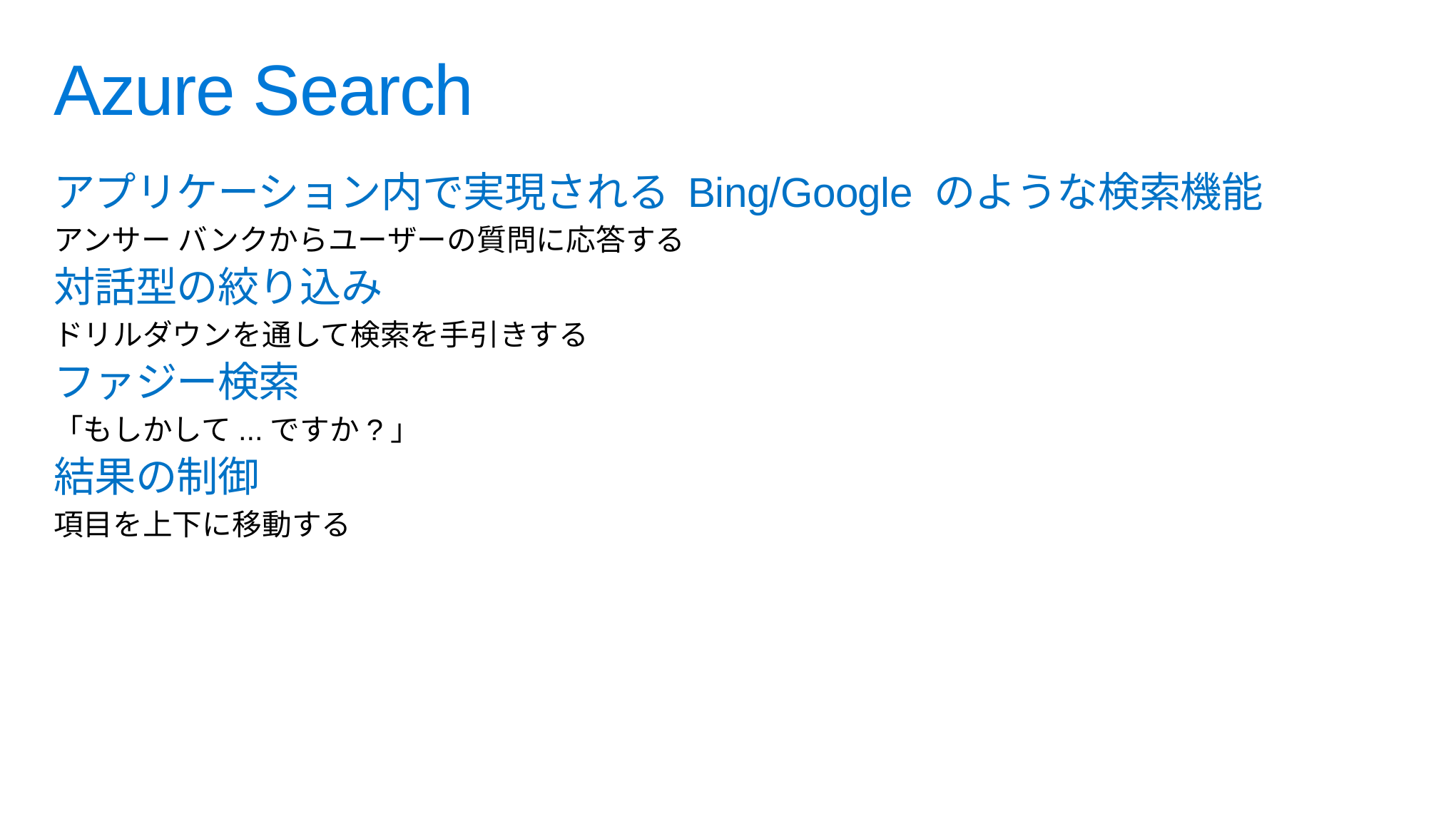

# Azure Search
アプリケーション内で実現される Bing/Google のような検索機能
アンサー バンクからユーザーの質問に応答する
対話型の絞り込み
ドリルダウンを通して検索を手引きする
ファジー検索
「もしかして...ですか?」
結果の制御
項目を上下に移動する